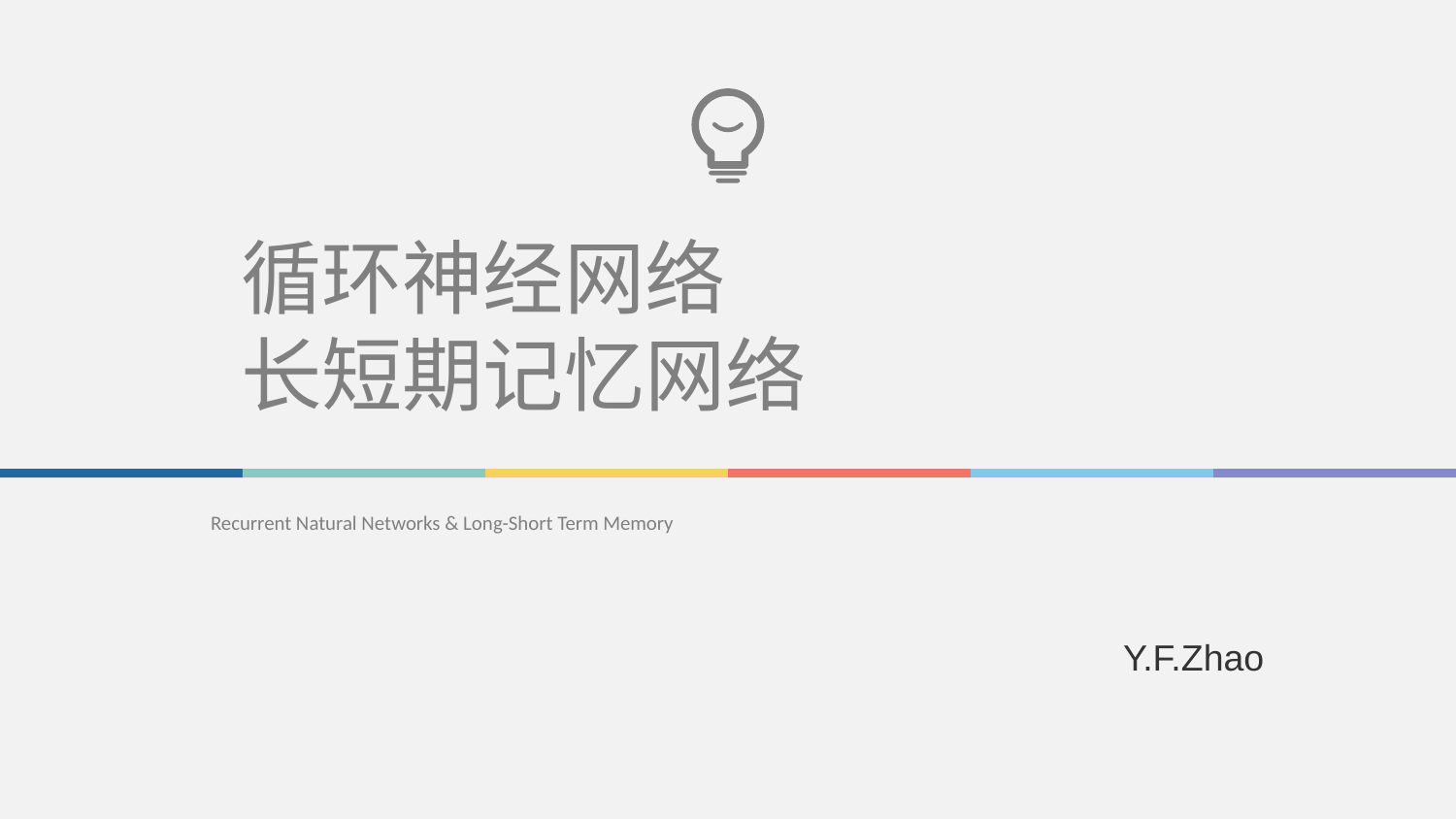

循环神经网络
长短期记忆网络

Recurrent Natural Networks & Long-Short Term Memory
Y.F.Zhao